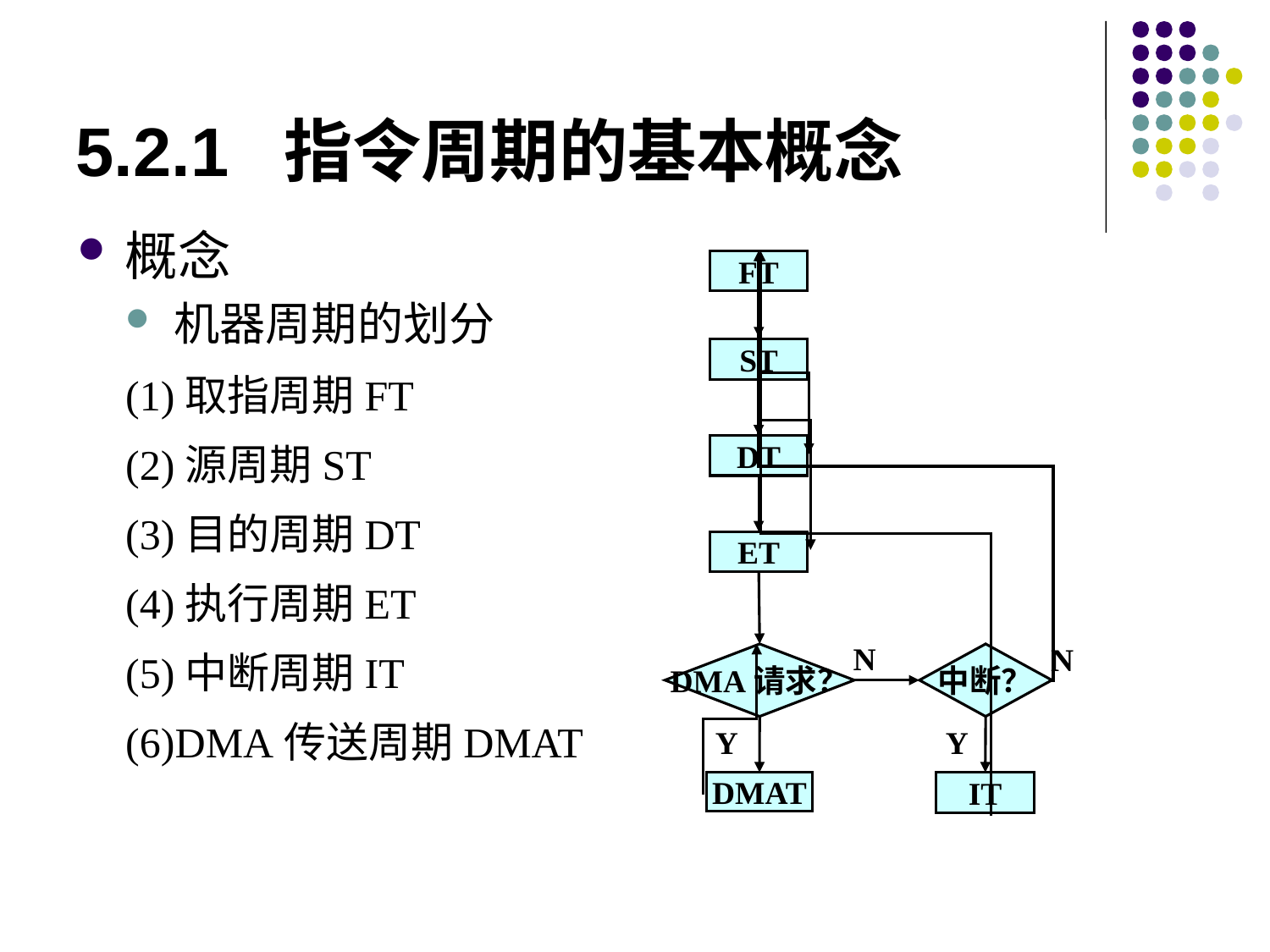

# 5.2.1  指令周期的基本概念
概念
机器周期的划分
(1)取指周期FT
(2)源周期ST
(3)目的周期DT
(4)执行周期ET
(5)中断周期IT
(6)DMA传送周期DMAT
FT
ST
DT
ET
N
N
DMA请求？
中断？
Y
Y
DMAT
IT
6